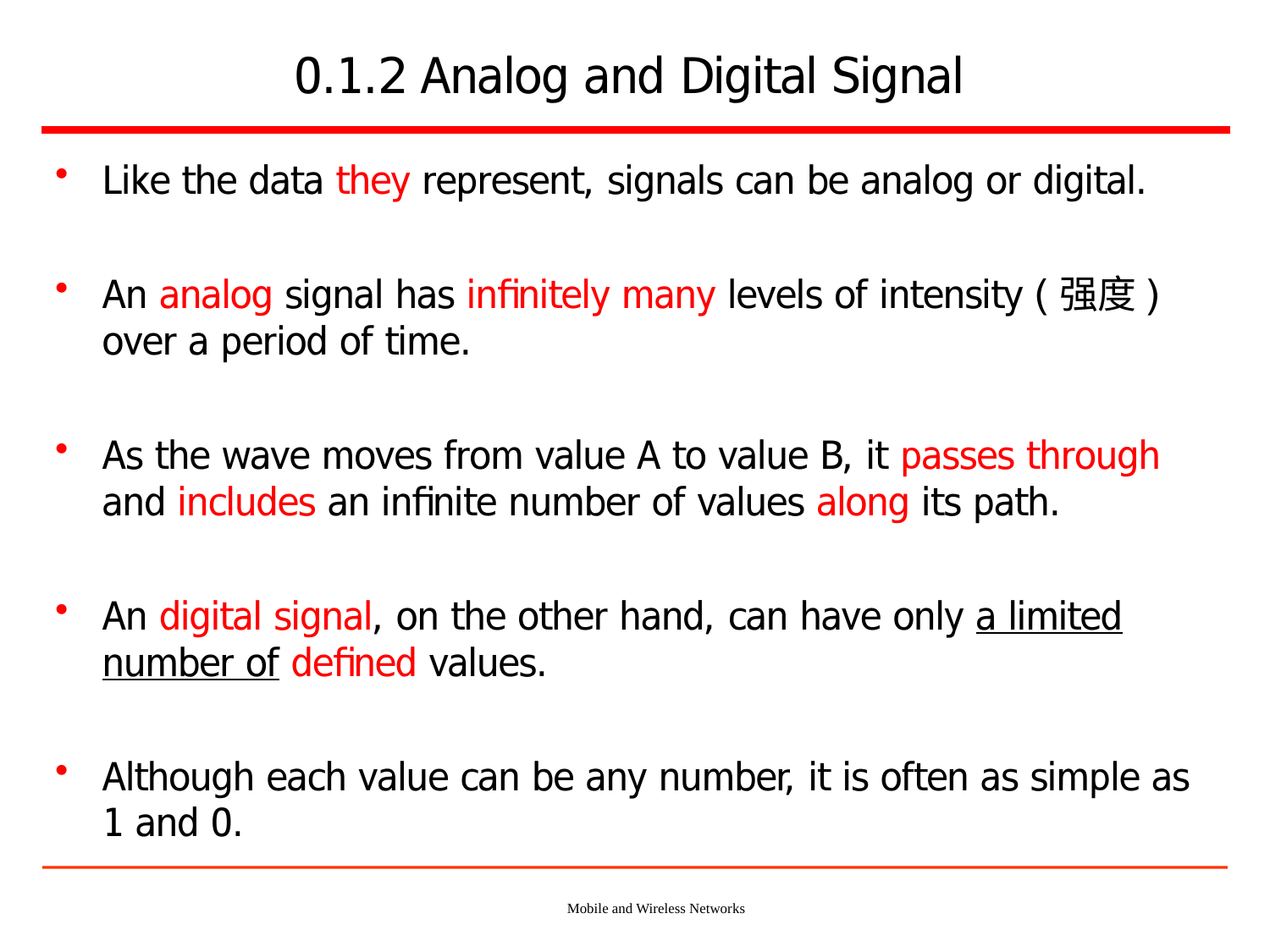

# 0.1.2 Analog and Digital Signal
Like the data they represent, signals can be analog or digital.

An analog signal has infinitely many levels of intensity (强度) over a period of time.

As the wave moves from value A to value B, it passes through and includes an infinite number of values along its path.

An digital signal, on the other hand, can have only a limited number of defined values.

Although each value can be any number, it is often as simple as 1 and 0.
Mobile and Wireless Networks